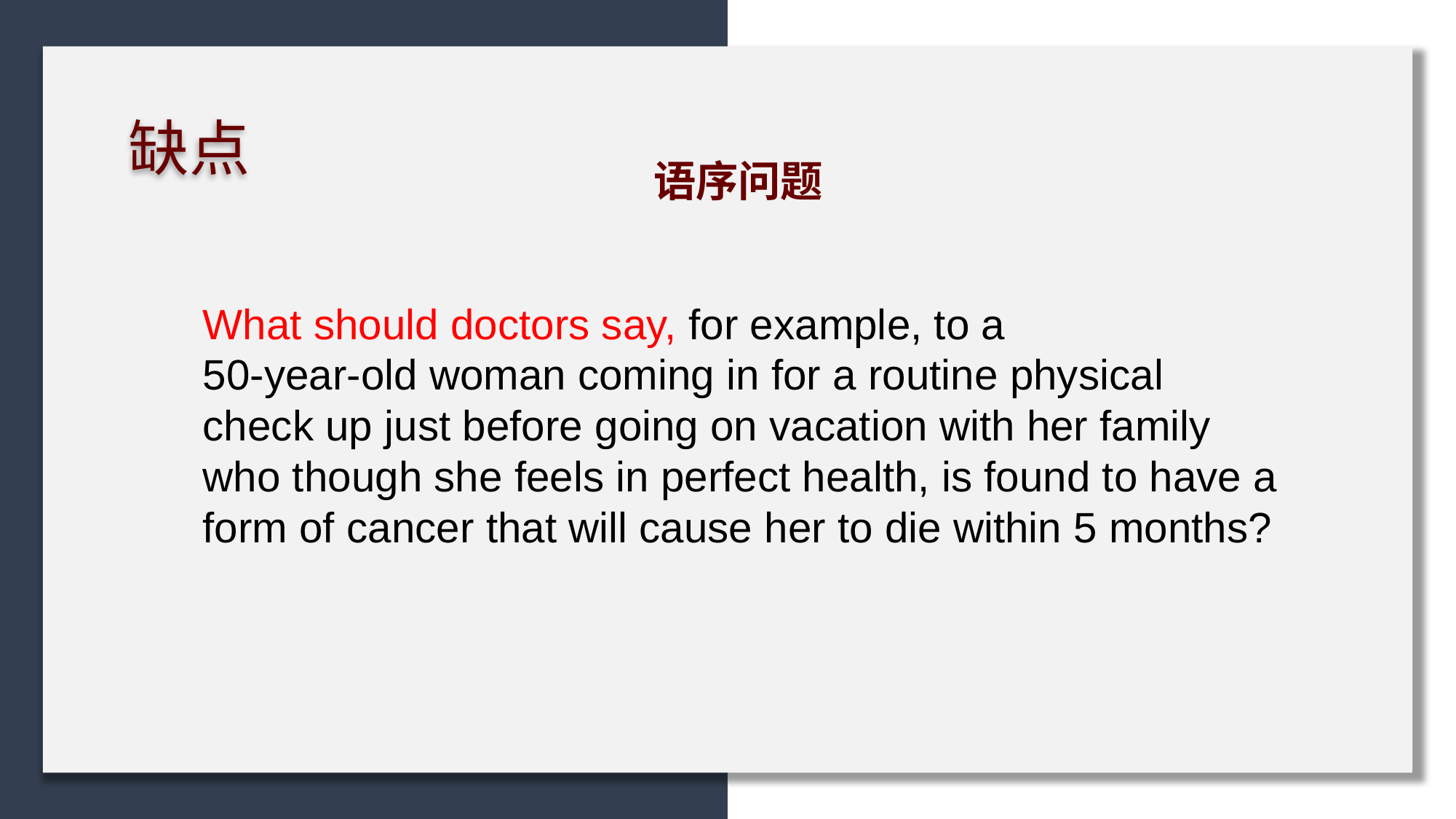

缺点
语序问题
What should doctors say, for example, to a
50-year-old woman coming in for a routine physical
check up just before going on vacation with her family
who though she feels in perfect health, is found to have a form of cancer that will cause her to die within 5 months?